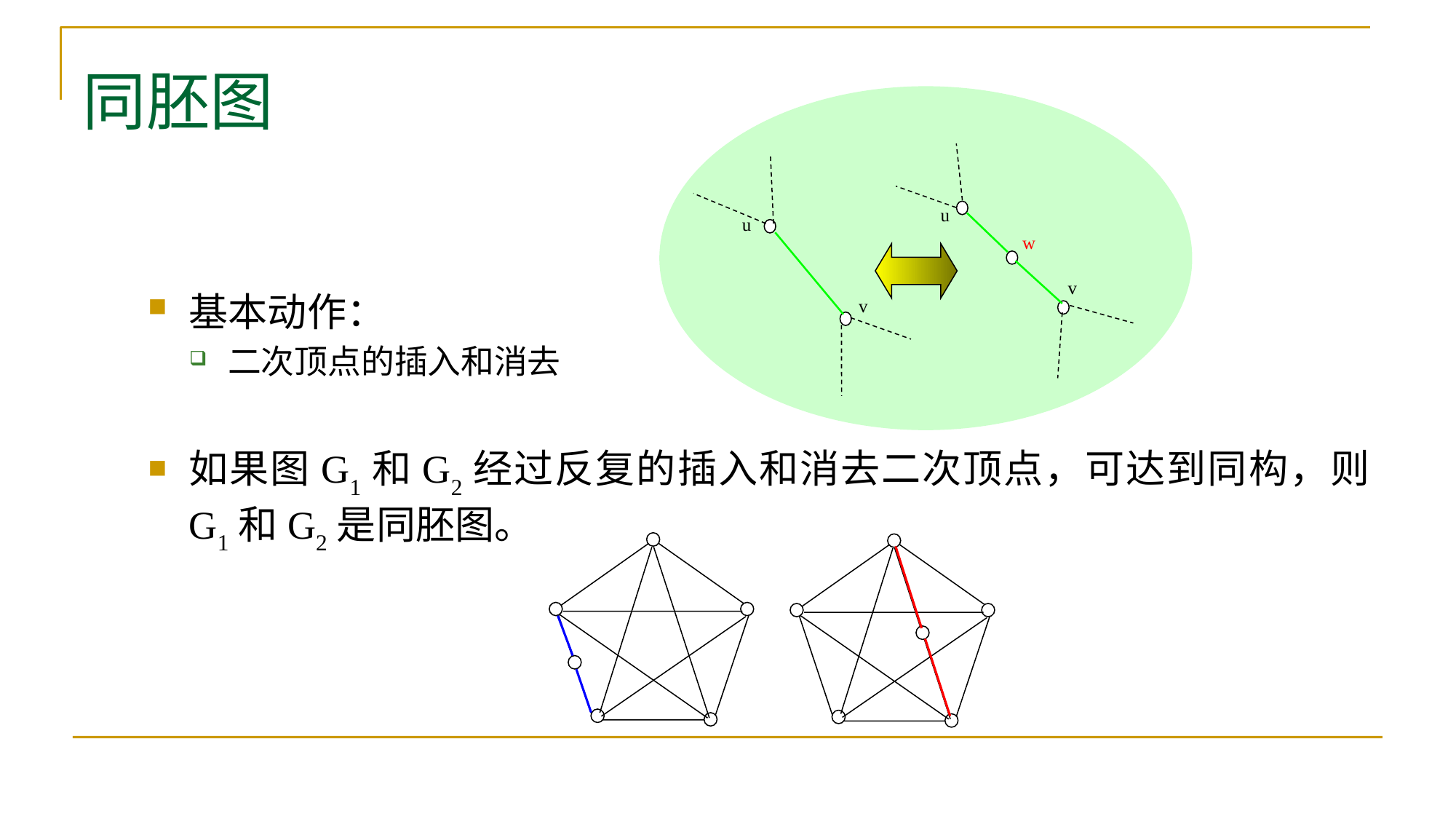

# 同胚图

u

u

w

v
基本动作：
二次顶点的插入和消去

如果图G1和G2经过反复的插入和消去二次顶点，可达到同构，则G1和G2是同胚图。
v